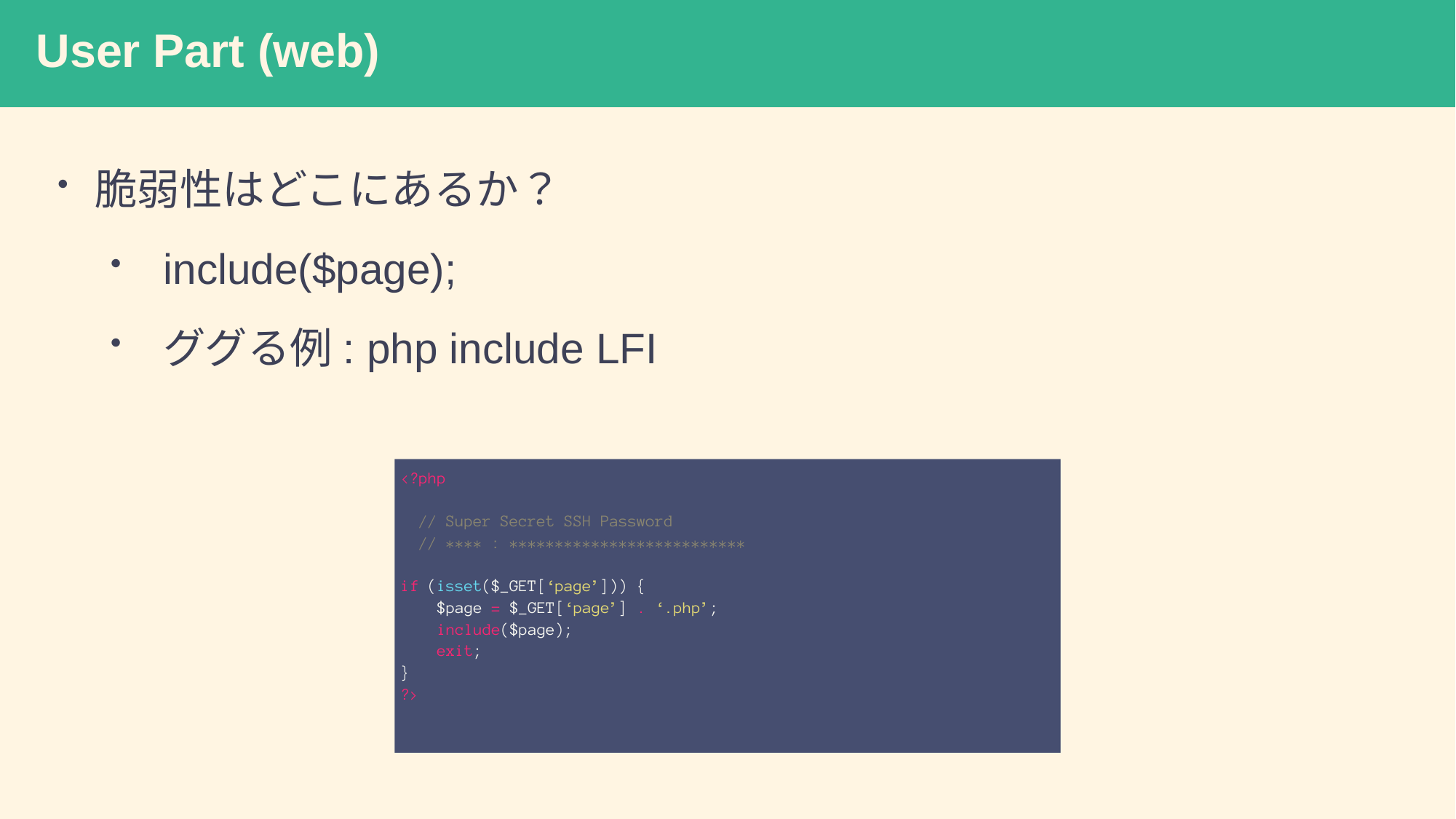

# User Part (web)
脆弱性はどこにあるか？
include($page);
ググる例: php include LFI

<?php
  // Super Secret SSH Password
  // **** : **************************
if (isset($_GET[‘page’])) {
    $page = $_GET[‘page’] . ‘.php’;
    include($page);
    exit;
}
?>